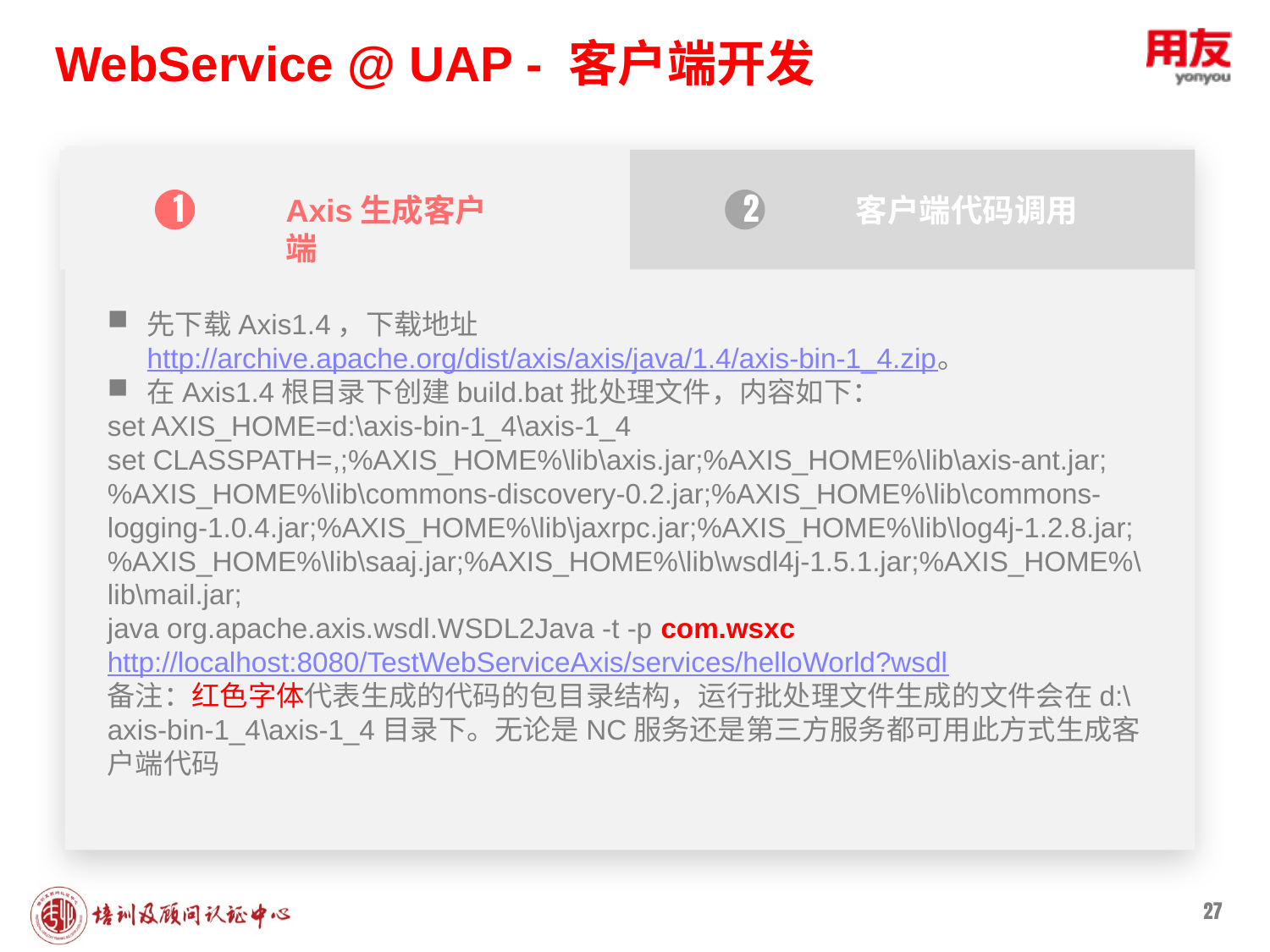

WebService @ UAP - 客户端开发

Axis生成客户端
1

客户端代码调用
2
先下载Axis1.4，下载地址http://archive.apache.org/dist/axis/axis/java/1.4/axis-bin-1_4.zip。
在Axis1.4根目录下创建build.bat批处理文件，内容如下：
set AXIS_HOME=d:\axis-bin-1_4\axis-1_4
set CLASSPATH=,;%AXIS_HOME%\lib\axis.jar;%AXIS_HOME%\lib\axis-ant.jar;%AXIS_HOME%\lib\commons-discovery-0.2.jar;%AXIS_HOME%\lib\commons-logging-1.0.4.jar;%AXIS_HOME%\lib\jaxrpc.jar;%AXIS_HOME%\lib\log4j-1.2.8.jar;%AXIS_HOME%\lib\saaj.jar;%AXIS_HOME%\lib\wsdl4j-1.5.1.jar;%AXIS_HOME%\lib\mail.jar;
java org.apache.axis.wsdl.WSDL2Java -t -p com.wsxc http://localhost:8080/TestWebServiceAxis/services/helloWorld?wsdl
备注：红色字体代表生成的代码的包目录结构，运行批处理文件生成的文件会在d:\axis-bin-1_4\axis-1_4目录下。无论是NC服务还是第三方服务都可用此方式生成客户端代码